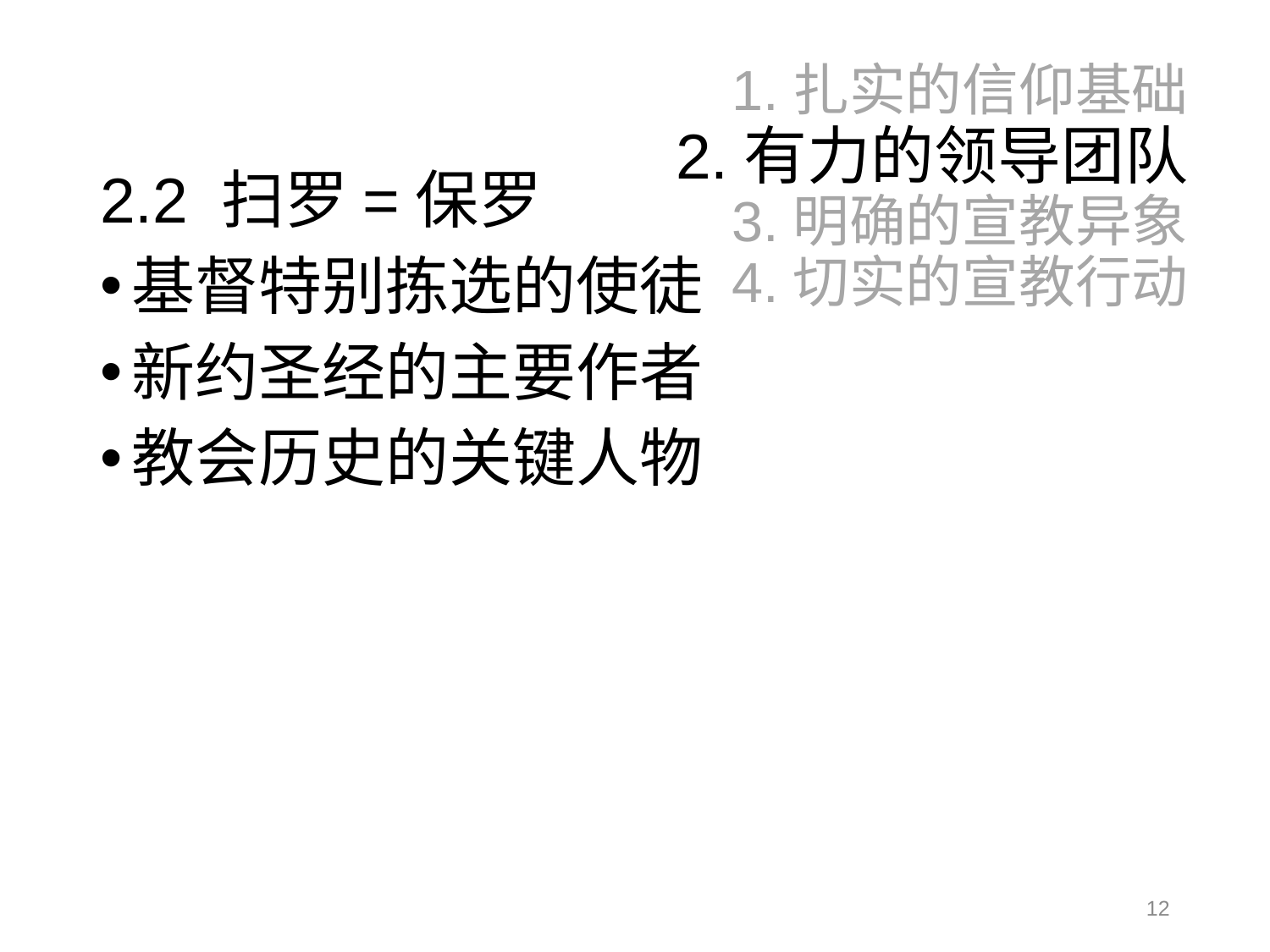

# 1.扎实的信仰基础 2.有力的领导团队 3.明确的宣教异象 4.切实的宣教行动
2.2 扫罗=保罗
基督特别拣选的使徒
新约圣经的主要作者
教会历史的关键人物
12